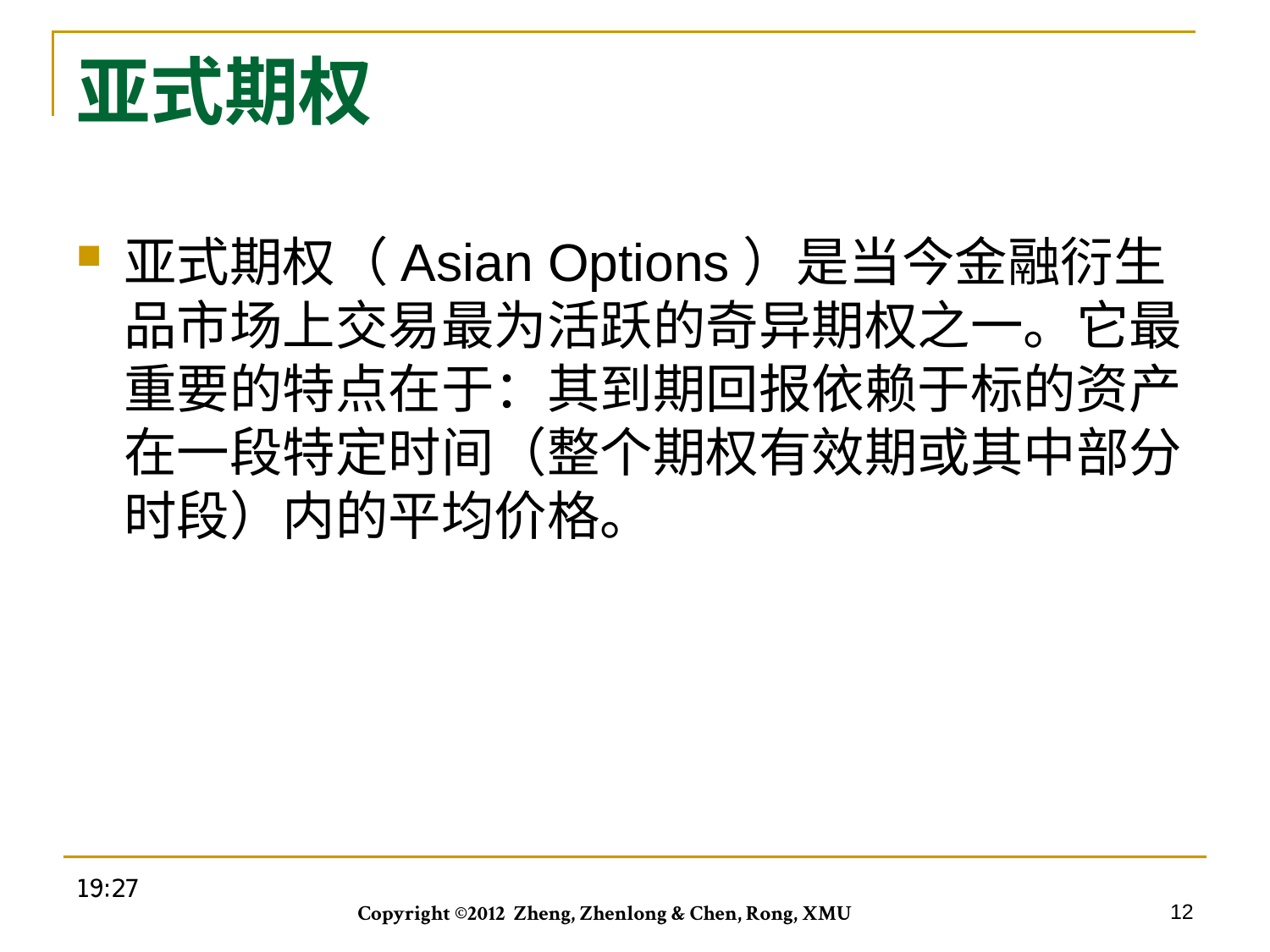

# 亚式期权
亚式期权（Asian Options）是当今金融衍生品市场上交易最为活跃的奇异期权之一。它最重要的特点在于：其到期回报依赖于标的资产在一段特定时间（整个期权有效期或其中部分时段）内的平均价格。
19:27
12
Copyright ©2012  Zheng, Zhenlong & Chen, Rong, XMU